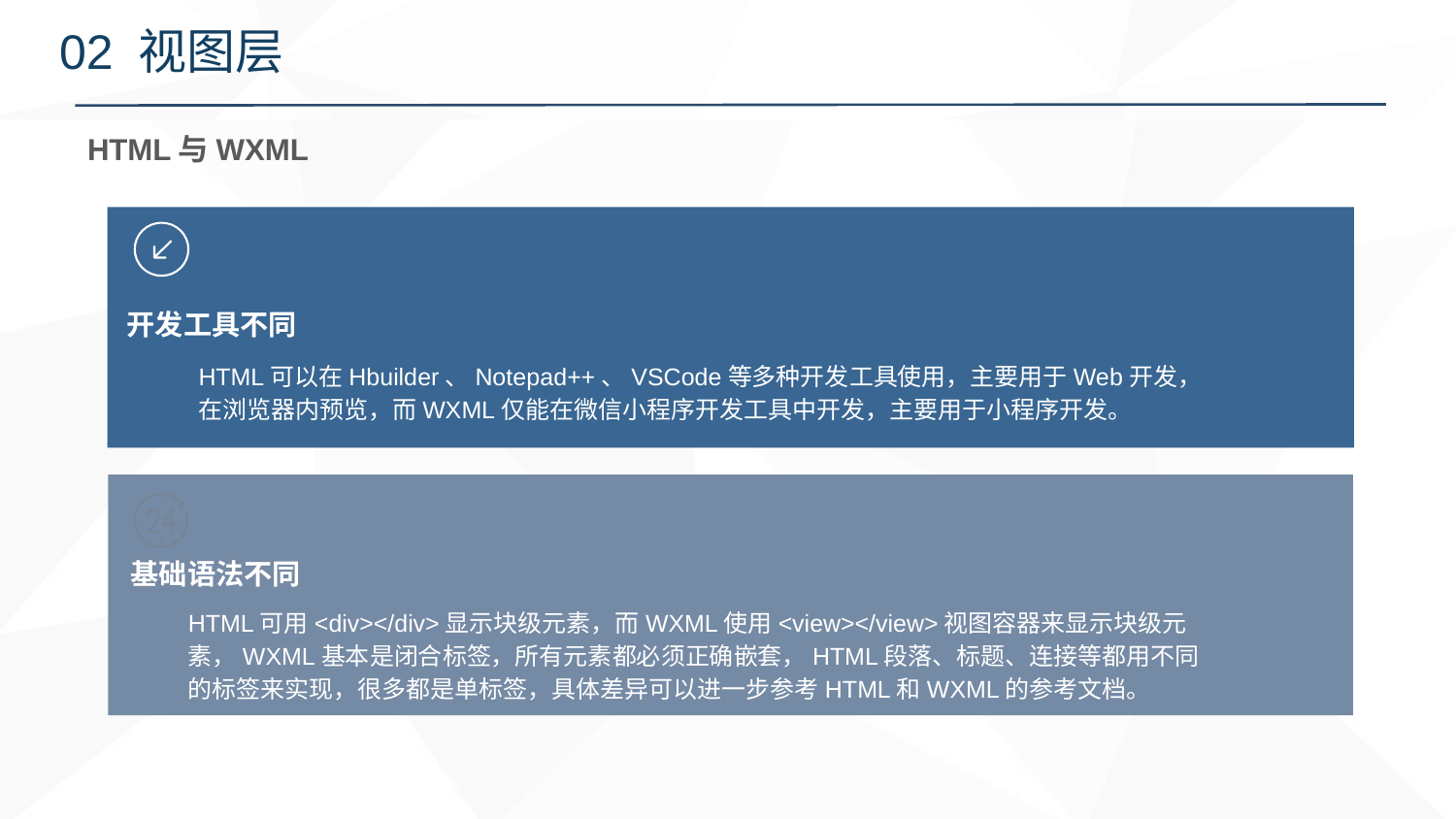

# 02 视图层
HTML与WXML

开发工具不同
HTML可以在Hbuilder、Notepad++、VSCode等多种开发工具使用，主要用于Web开发，在浏览器内预览，而WXML仅能在微信小程序开发工具中开发，主要用于小程序开发。

基础语法不同
HTML可用<div></div>显示块级元素，而WXML使用<view></view>视图容器来显示块级元素，WXML基本是闭合标签，所有元素都必须正确嵌套，HTML段落、标题、连接等都用不同的标签来实现，很多都是单标签，具体差异可以进一步参考HTML和WXML的参考文档。